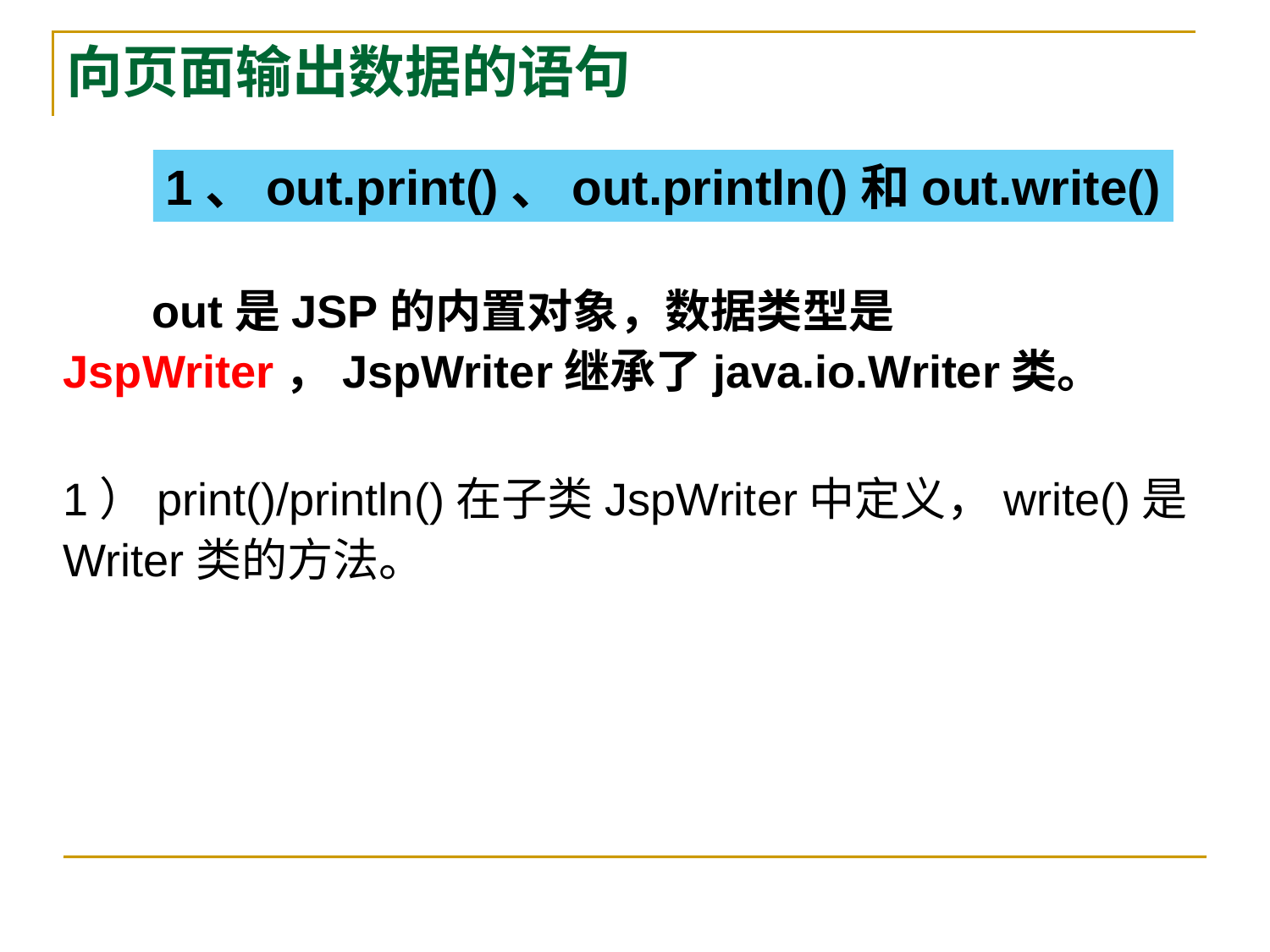

# 向页面输出数据的语句
1、out.print()、out.println()和out.write()
       out是JSP的内置对象，数据类型是JspWriter，JspWriter继承了java.io.Writer类。
1）print()/println()在子类JspWriter中定义，write()是Writer类的方法。